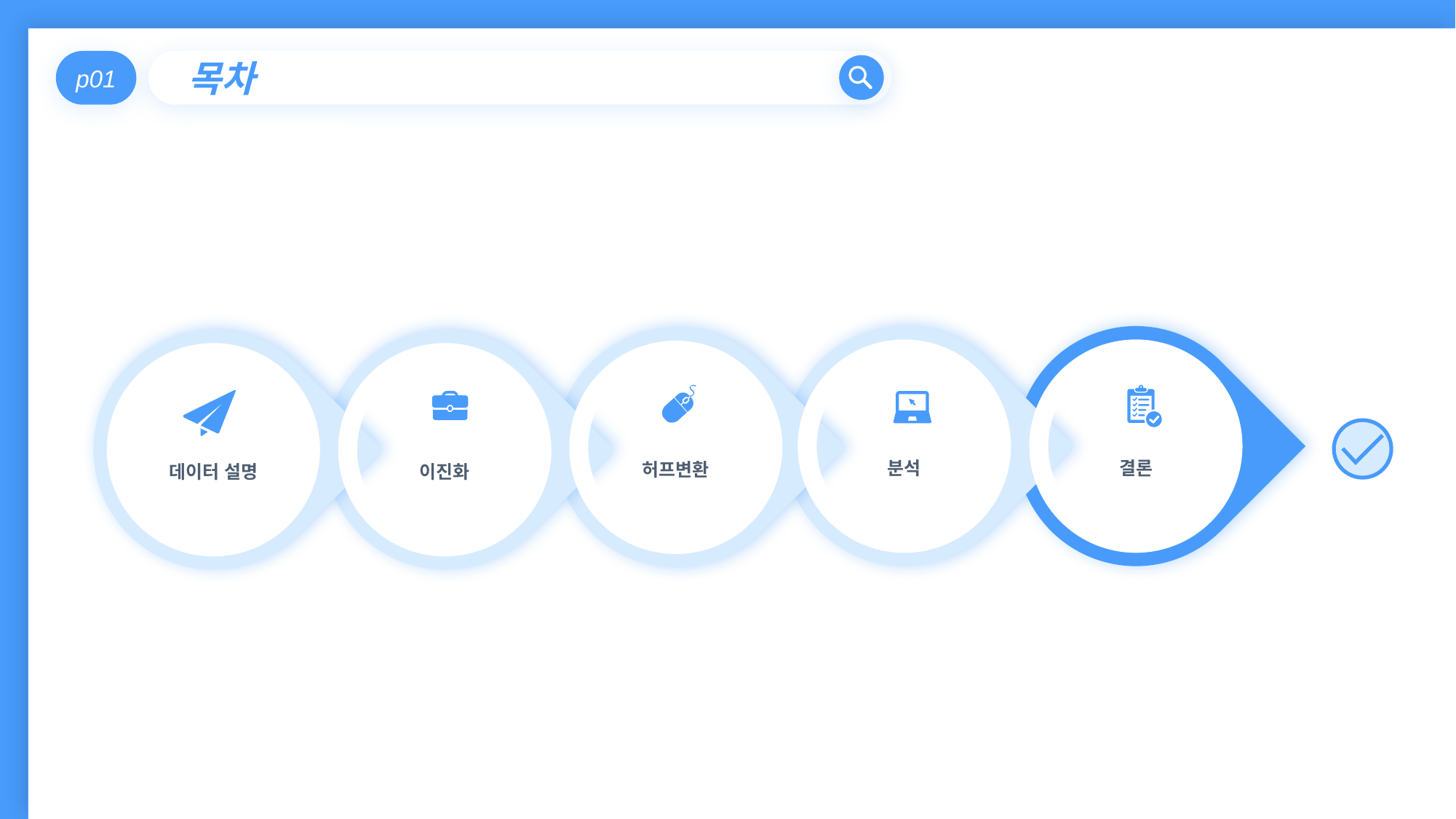

p01
목차

분석

결론

허프변환

데이터 설명

이진화